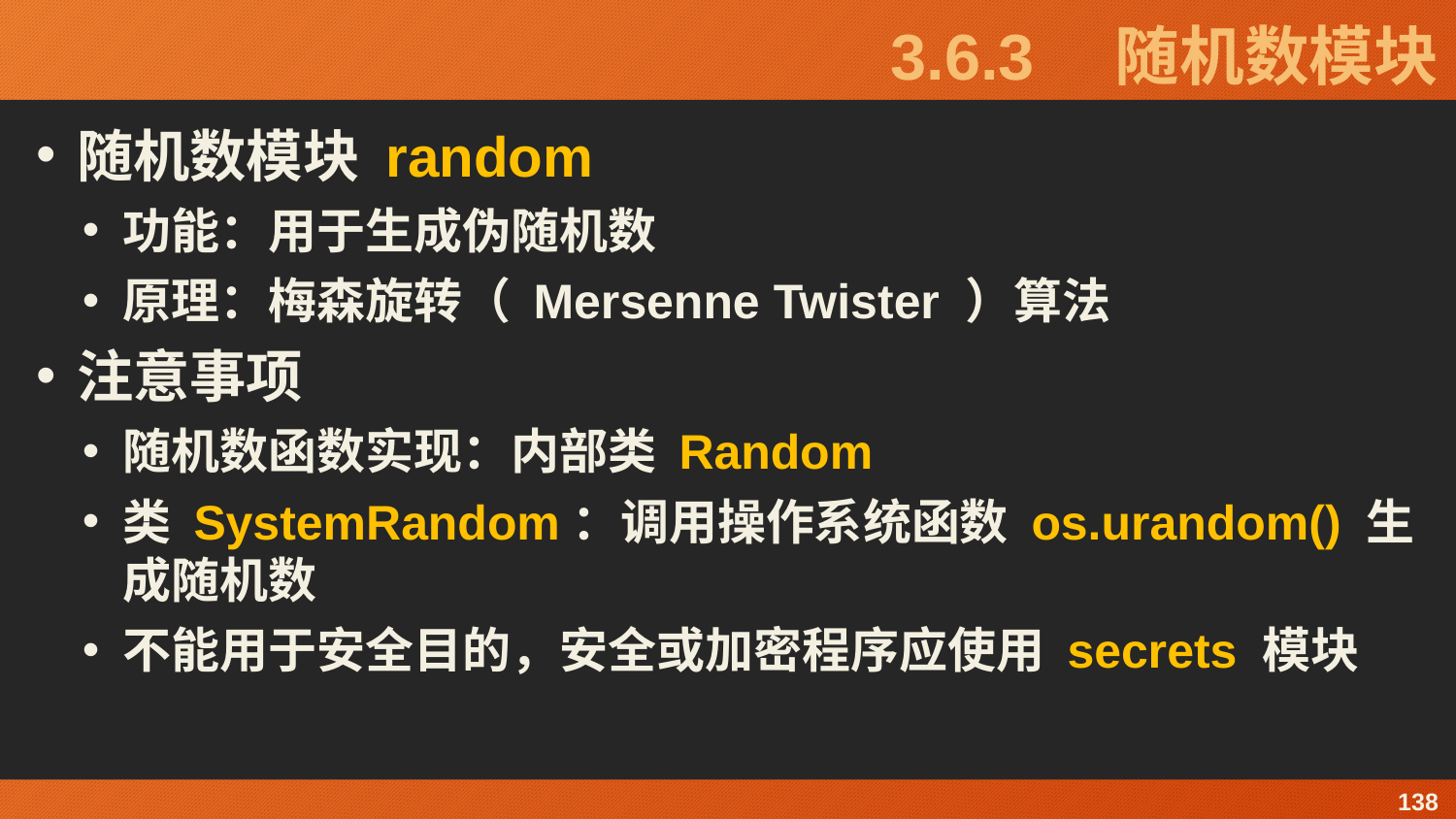

# 3.6.3　随机数模块
随机数模块 random
功能：用于生成伪随机数
原理：梅森旋转（ Mersenne Twister ）算法
注意事项
随机数函数实现：内部类 Random
类 SystemRandom：调用操作系统函数 os.urandom() 生成随机数
不能用于安全目的，安全或加密程序应使用 secrets 模块
138